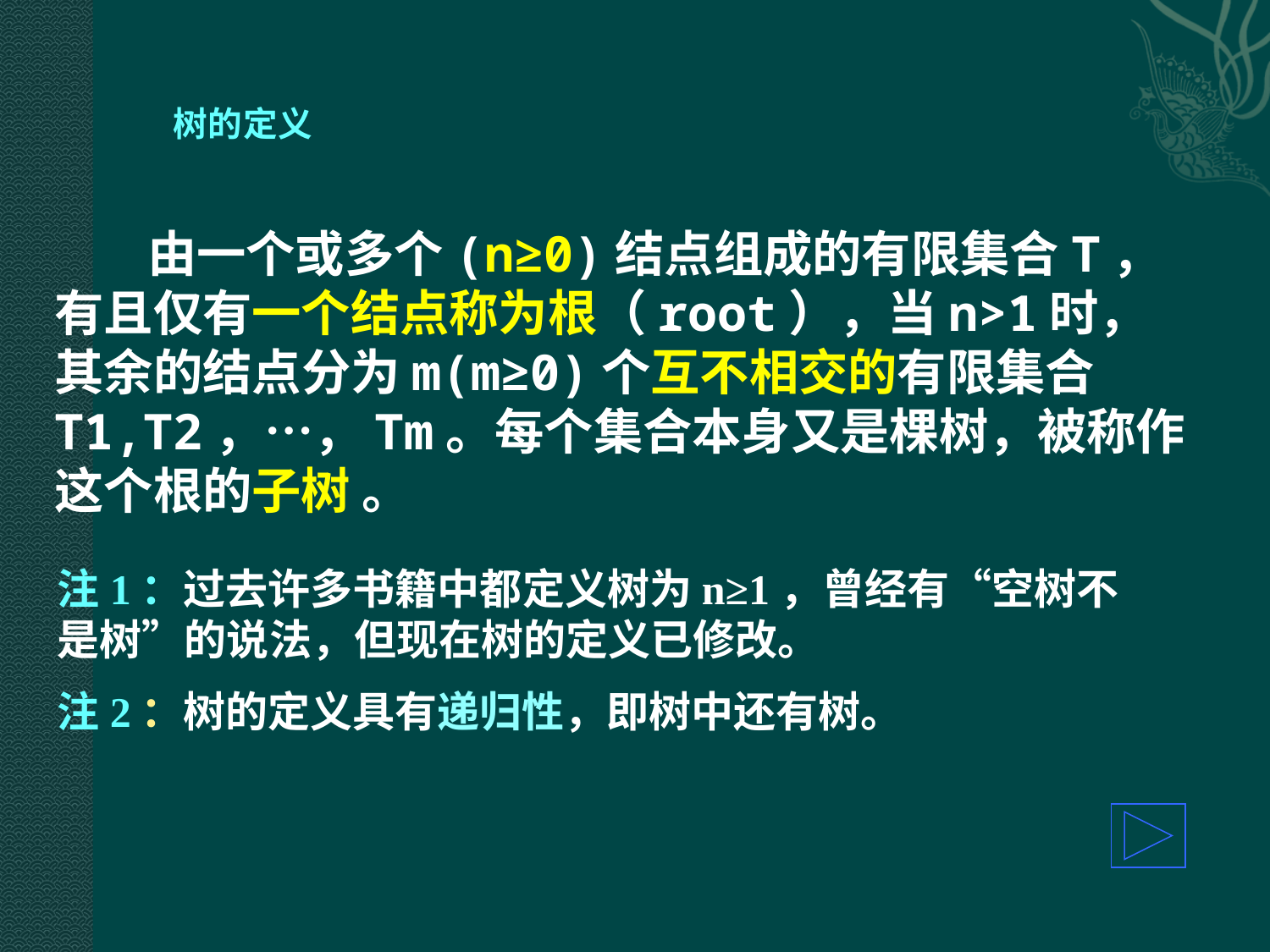

# 树的定义
由一个或多个(n≥0)结点组成的有限集合T，有且仅有一个结点称为根（root），当n>1时，其余的结点分为m(m≥0)个互不相交的有限集合T1,T2，…，Tm。每个集合本身又是棵树，被称作这个根的子树 。
注1：过去许多书籍中都定义树为n≥1，曾经有“空树不是树”的说法，但现在树的定义已修改。
注2：树的定义具有递归性，即树中还有树。